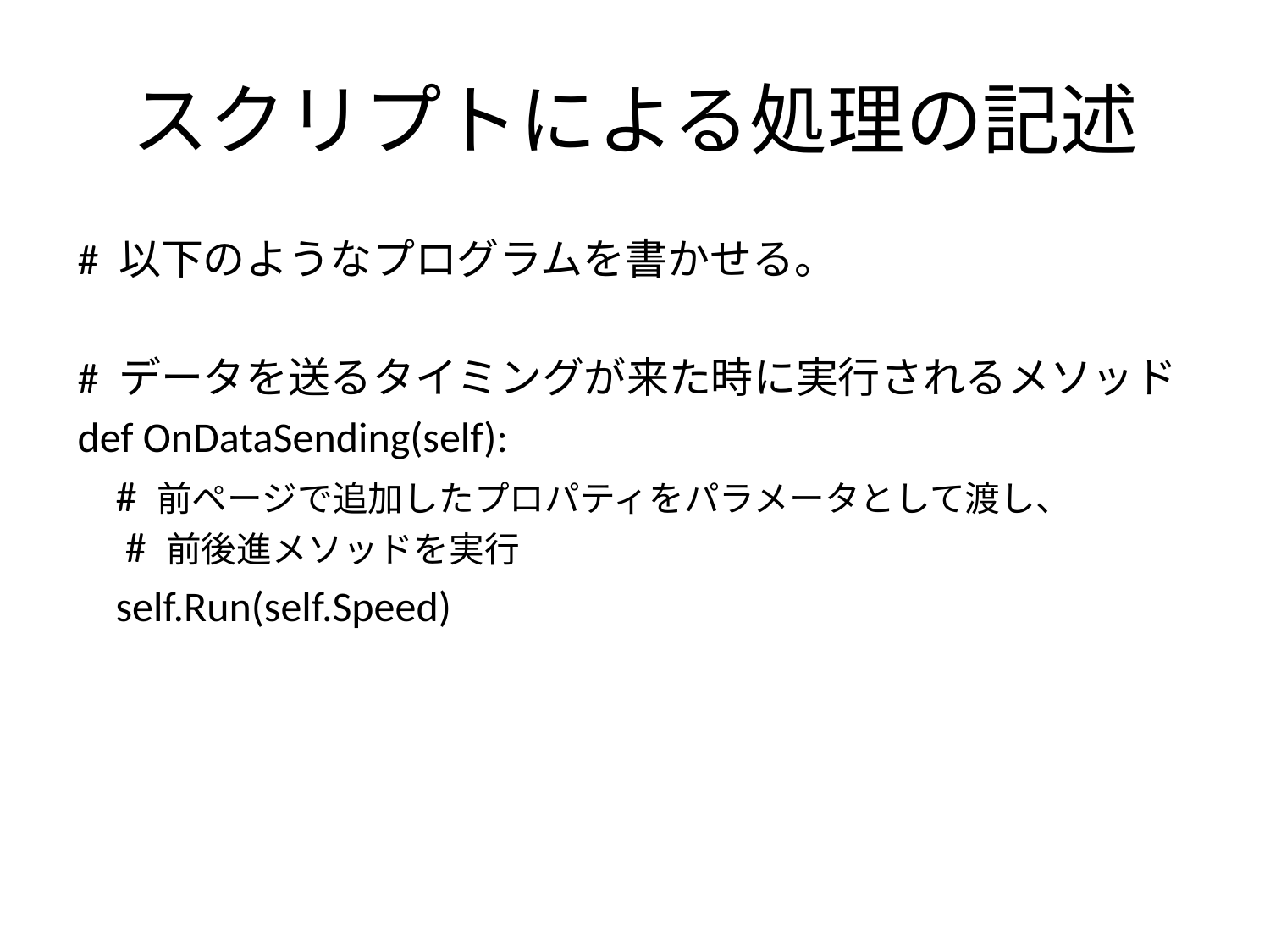

# スクリプトによる処理の記述
# 以下のようなプログラムを書かせる。

# データを送るタイミングが来た時に実行されるメソッド
def OnDataSending(self):
    # 前ページで追加したプロパティをパラメータとして渡し、
     # 前後進メソッドを実行
    self.Run(self.Speed)